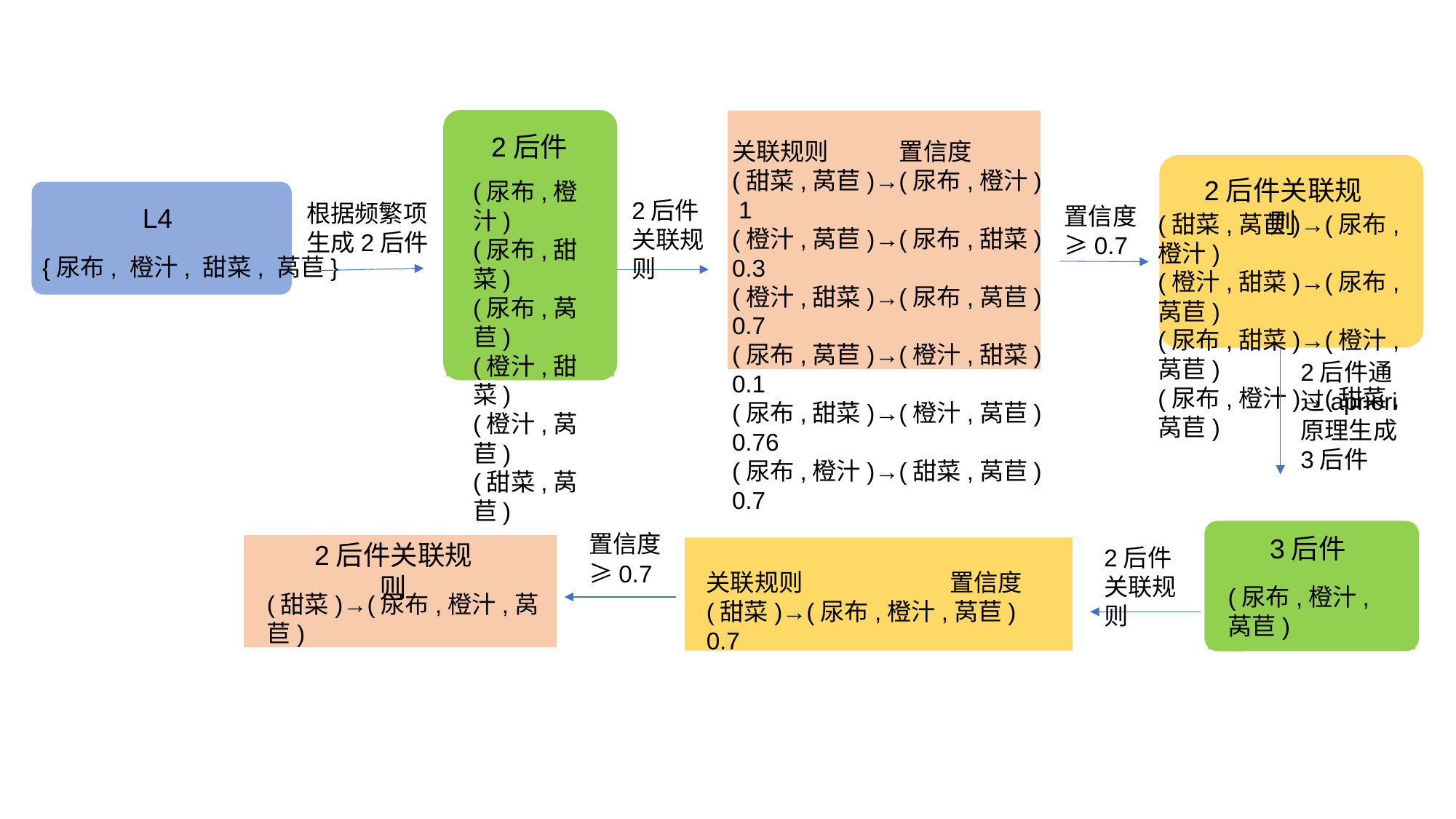

2后件
关联规则             置信度
(甜菜,莴苣)→(尿布,橙汁)  1
(橙汁,莴苣)→(尿布,甜菜) 0.3
(橙汁,甜菜)→(尿布,莴苣) 0.7
(尿布,莴苣)→(橙汁,甜菜) 0.1
(尿布,甜菜)→(橙汁,莴苣) 0.76
(尿布,橙汁)→(甜菜,莴苣) 0.7

2后件关联规则
(尿布,橙汁)
(尿布,甜菜)
(尿布,莴苣)
(橙汁,甜菜)
(橙汁,莴苣)
(甜菜,莴苣)

2后件关联规则
根据频繁项生成2后件
L4
置信度≥0.7
(甜菜,莴苣)→(尿布,橙汁)
(橙汁,甜菜)→(尿布,莴苣)
(尿布,甜菜)→(橙汁,莴苣)
(尿布,橙汁)→(甜菜,莴苣)

{尿布, 橙汁, 甜菜, 莴苣}
2后件通过apriori原理生成3后件

置信度≥0.7
3后件
2后件关联规则

2后件关联规则

关联规则                           置信度
(甜菜)→(尿布,橙汁,莴苣)      0.7
(尿布,橙汁,莴苣)
(甜菜)→(尿布,橙汁,莴苣)